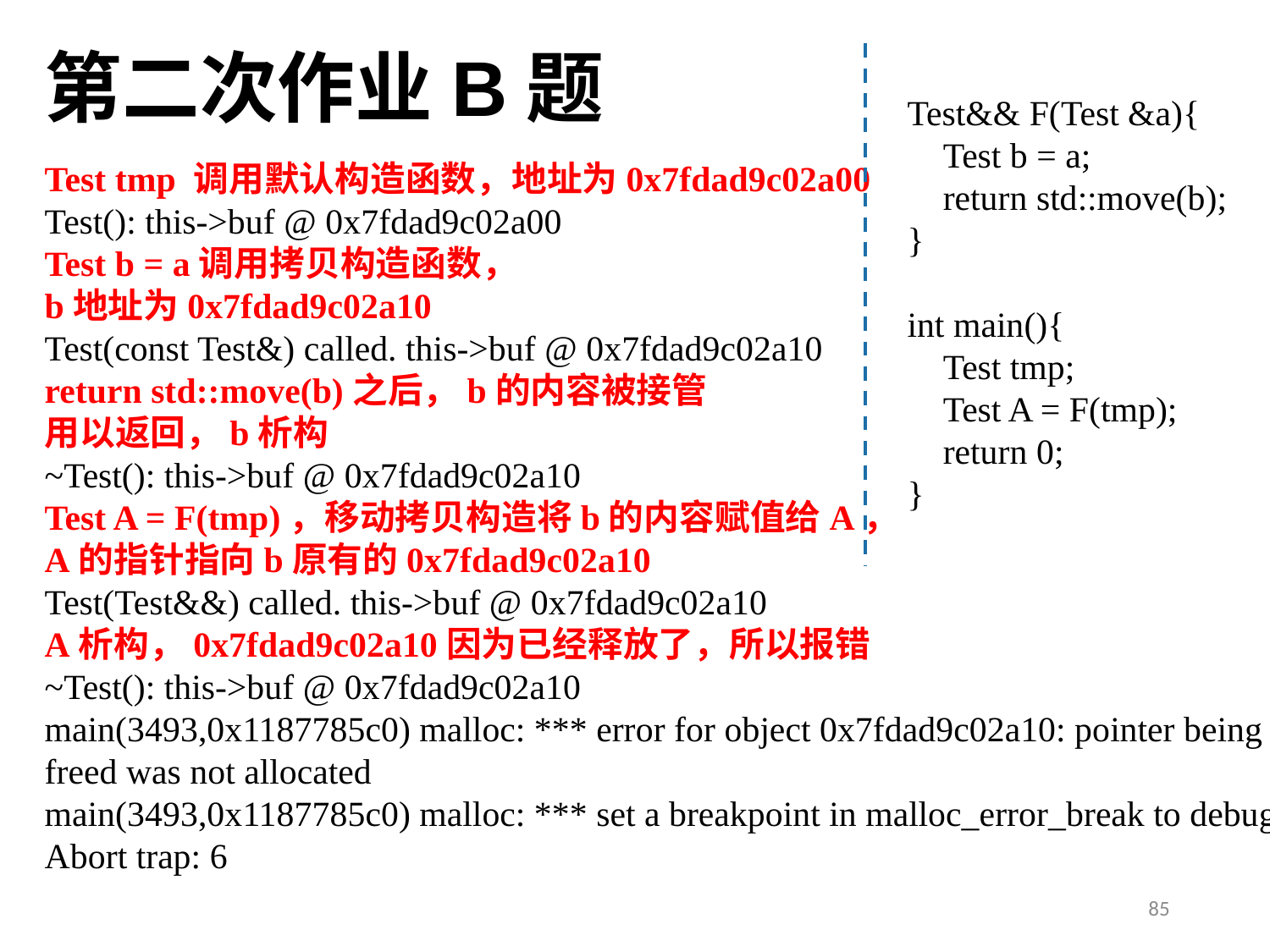

第二次作业B题
Test&& F(Test &a){
    Test b = a;
    return std::move(b);
}

int main(){
    Test tmp;
    Test A = F(tmp);
    return 0;
}
Test tmp 调用默认构造函数，地址为0x7fdad9c02a00
Test(): this->buf @ 0x7fdad9c02a00
Test b = a调用拷贝构造函数，
b地址为0x7fdad9c02a10
Test(const Test&) called. this->buf @ 0x7fdad9c02a10
return std::move(b)之后，b的内容被接管
用以返回，b析构
~Test(): this->buf @ 0x7fdad9c02a10
Test A = F(tmp)，移动拷贝构造将b的内容赋值给A，
A的指针指向b原有的0x7fdad9c02a10
Test(Test&&) called. this->buf @ 0x7fdad9c02a10
A析构，0x7fdad9c02a10因为已经释放了，所以报错
~Test(): this->buf @ 0x7fdad9c02a10
main(3493,0x1187785c0) malloc: *** error for object 0x7fdad9c02a10: pointer being freed was not allocated
main(3493,0x1187785c0) malloc: *** set a breakpoint in malloc_error_break to debug
Abort trap: 6

85